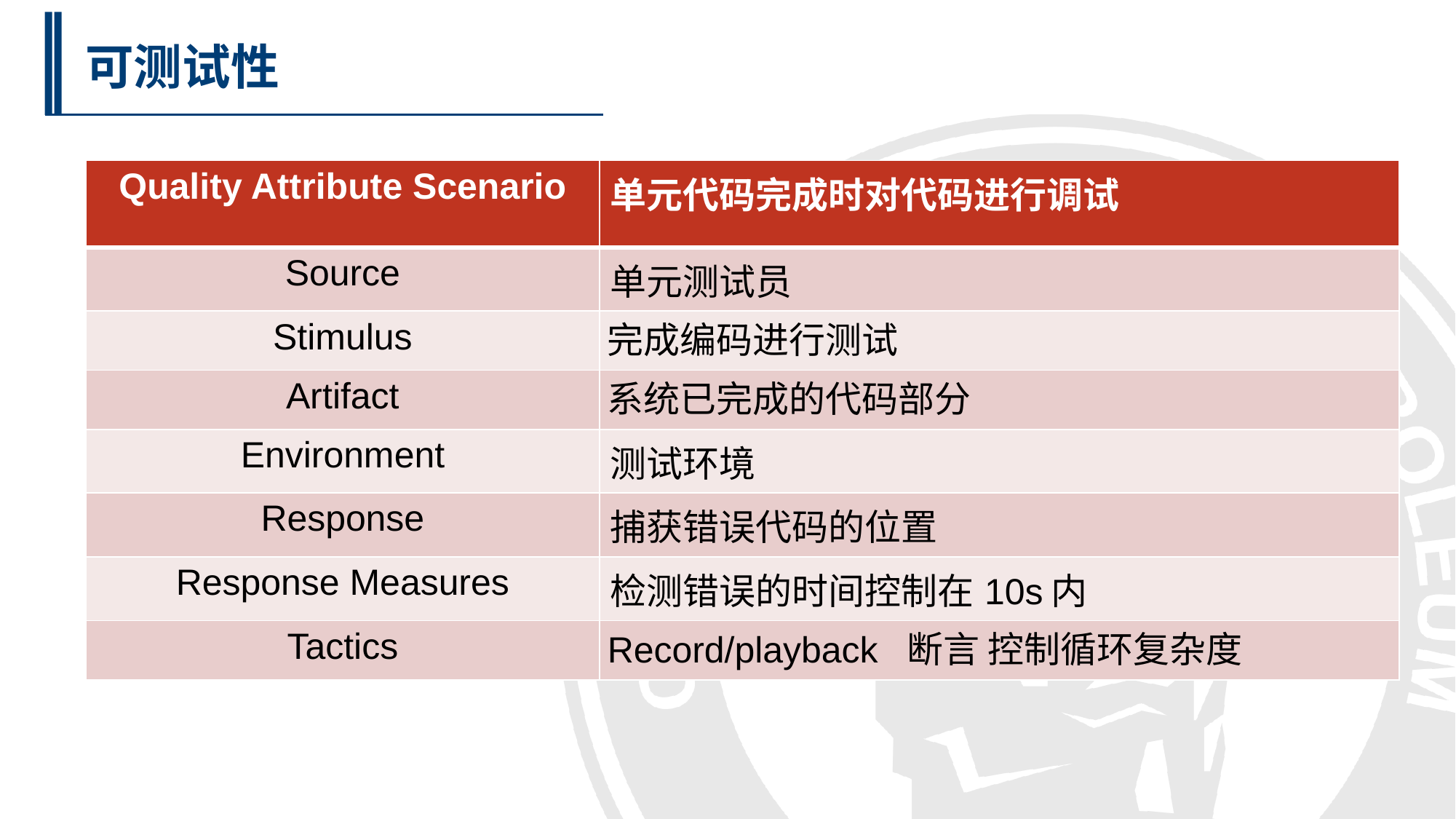

可测试性
| Quality Attribute Scenario | 单元代码完成时对代码进行调试 |
| --- | --- |
| Source | 单元测试员 |
| Stimulus | 完成编码进行测试 |
| Artifact | 系统已完成的代码部分 |
| Environment | 测试环境 |
| Response | 捕获错误代码的位置 |
| Response Measures | 检测错误的时间控制在10s内 |
| Tactics | Record/playback 断言 控制循环复杂度 |